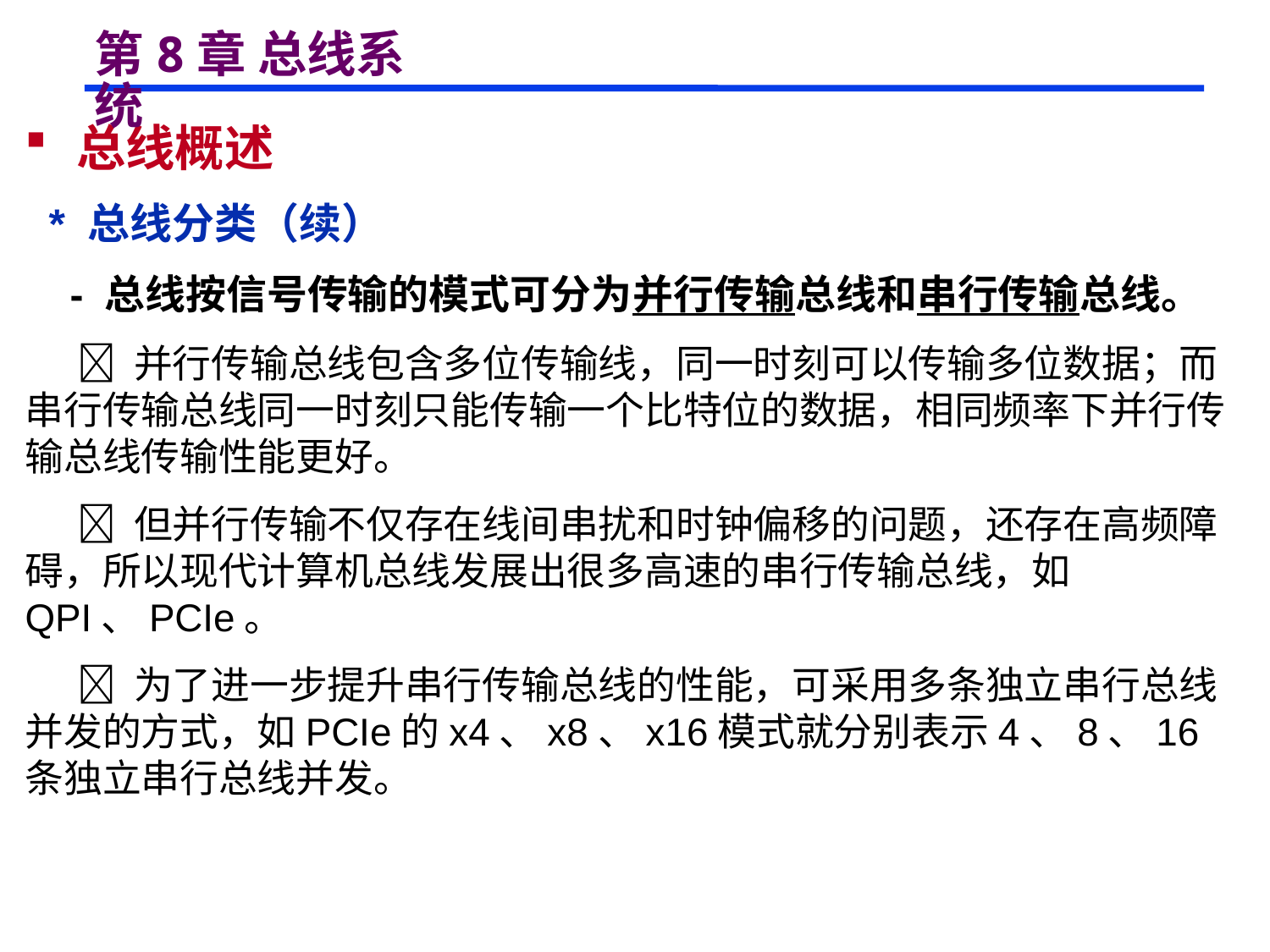

# 第8章 总线系统
 总线概述
  * 总线分类（续）
    - 总线按信号传输的模式可分为并行传输总线和串行传输总线。
      • 并行传输总线包含多位传输线，同一时刻可以传输多位数据；而串行传输总线同一时刻只能传输一个比特位的数据，相同频率下并行传输总线传输性能更好。
      • 但并行传输不仅存在线间串扰和时钟偏移的问题，还存在高频障碍，所以现代计算机总线发展出很多高速的串行传输总线，如QPI、PCIe。
      • 为了进一步提升串行传输总线的性能，可采用多条独立串行总线并发的方式，如PCIe的x4、x8、x16模式就分别表示4、8、16条独立串行总线并发。